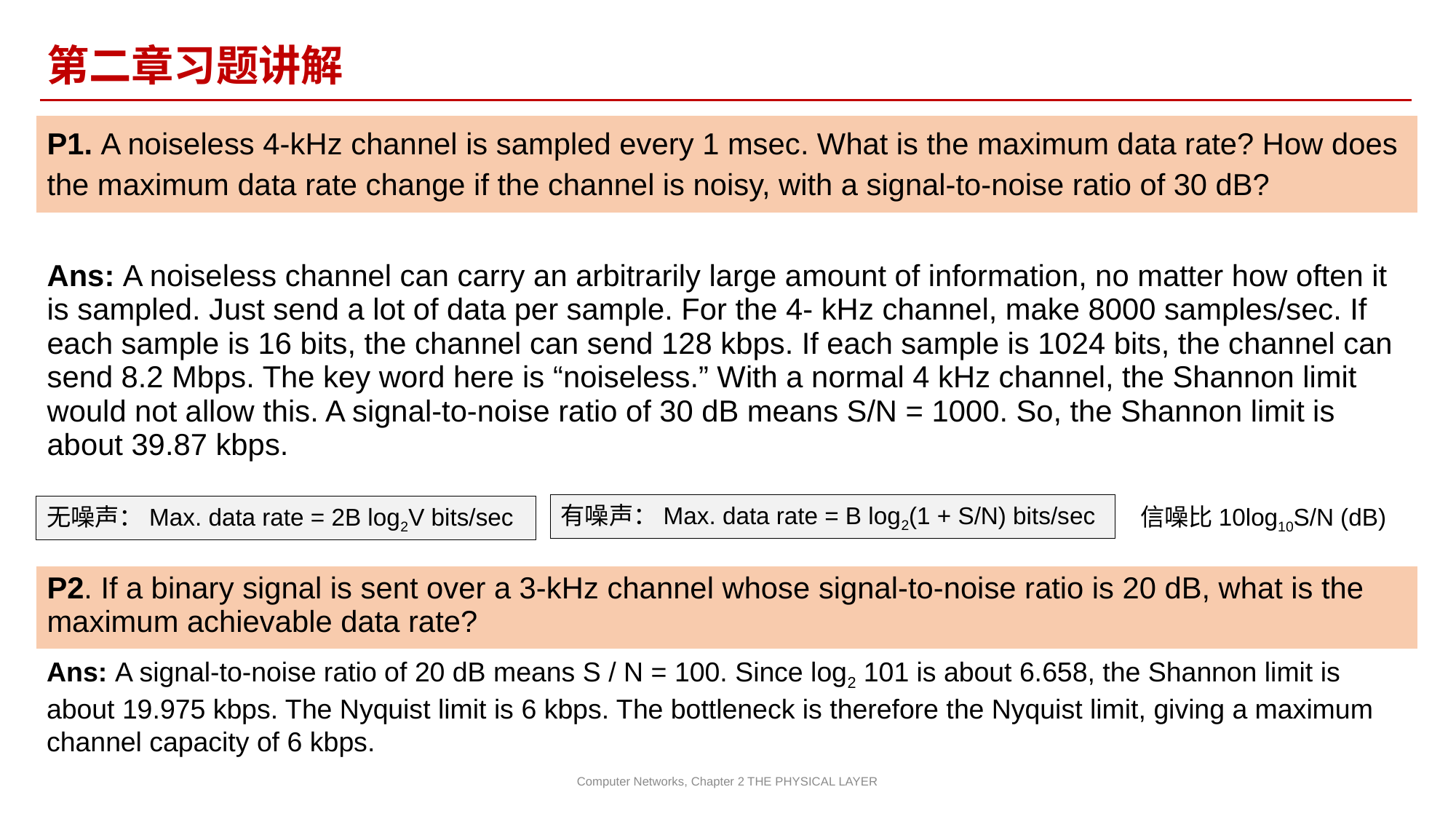

第二章习题讲解
| P1. A noiseless 4-kHz channel is sampled every 1 msec. What is the maximum data rate? How does the maximum data rate change if the channel is noisy, with a signal-to-noise ratio of 30 dB? |
| --- |
| Ans: A noiseless channel can carry an arbitrarily large amount of information, no matter how often it is sampled. Just send a lot of data per sample. For the 4- kHz channel, make 8000 samples/sec. If each sample is 16 bits, the channel can send 128 kbps. If each sample is 1024 bits, the channel can send 8.2 Mbps. The key word here is “noiseless.” With a normal 4 kHz channel, the Shannon limit would not allow this. A signal-to-noise ratio of 30 dB means S/N = 1000. So, the Shannon limit is about 39.87 kbps. |
| --- |
无噪声：Max. data rate = 2B log2V bits/sec
有噪声：Max. data rate = B log2(1 + S/N) bits/sec
信噪比10log10S/N (dB)
| P2. If a binary signal is sent over a 3-kHz channel whose signal-to-noise ratio is 20 dB, what is the maximum achievable data rate? |
| --- |
Ans: A signal-to-noise ratio of 20 dB means S / N = 100. Since log2 101 is about 6.658, the Shannon limit is about 19.975 kbps. The Nyquist limit is 6 kbps. The bottleneck is therefore the Nyquist limit, giving a maximum channel capacity of 6 kbps.
Computer Networks, Chapter 2 THE PHYSICAL LAYER